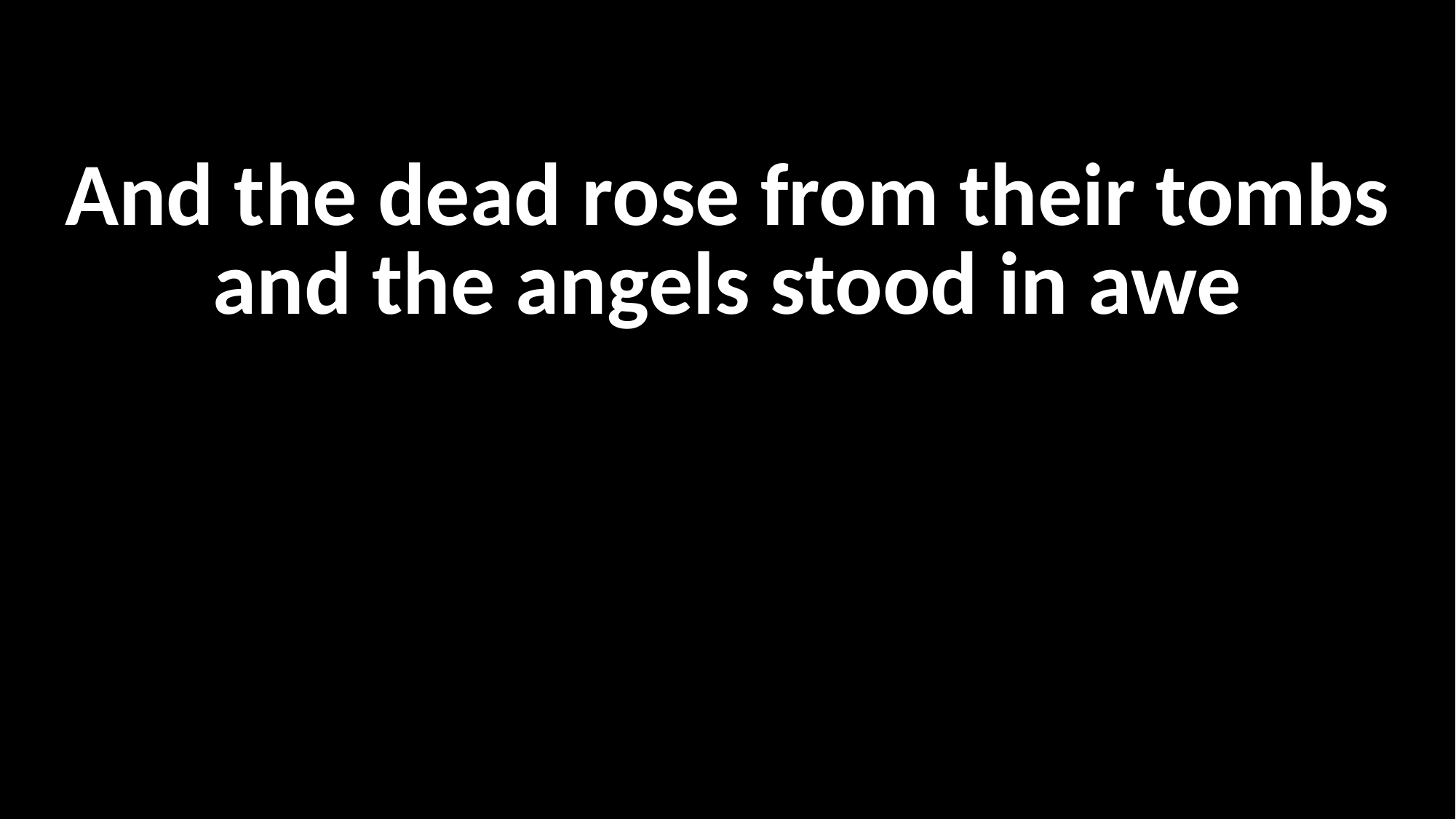

And the dead rose from their tombs
and the angels stood in awe

할렐루야 할렐루야 할렐루야
예슈아 예슈아